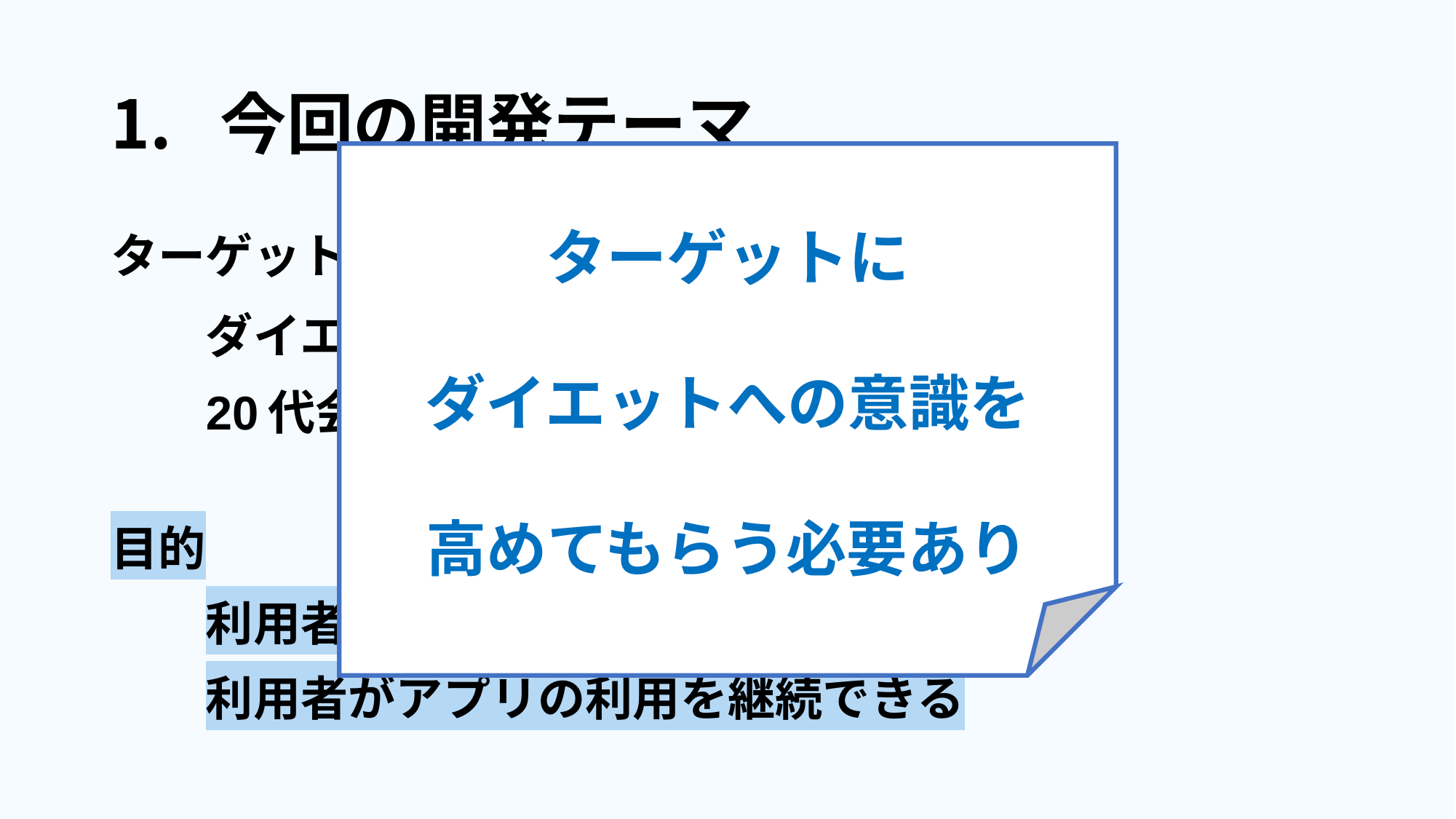

# 今回の開発テーマ
ターゲットに
ダイエットへの意識を
高めてもらう必要あり
ターゲット
	ダイエットへの優先度が低い一人暮らし
	20代会社員

目的
	利用者にダイエットの意識が生まれる
	利用者がアプリの利用を継続できる